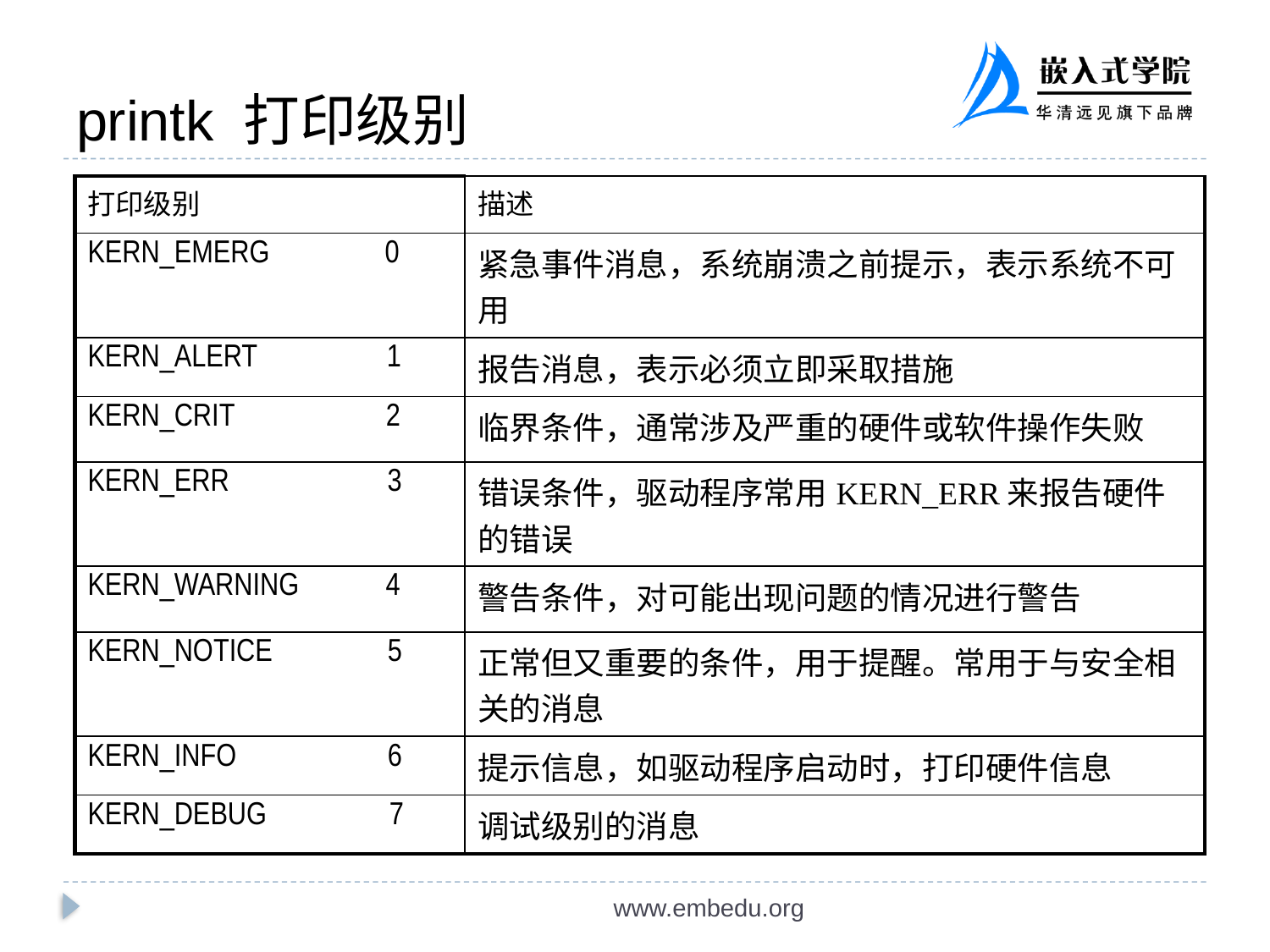

# printk 打印级别
| 打印级别 | 描述 |
| --- | --- |
| KERN\_EMERG 0 | 紧急事件消息，系统崩溃之前提示，表示系统不可用 |
| KERN\_ALERT 1 | 报告消息，表示必须立即采取措施 |
| KERN\_CRIT 2 | 临界条件，通常涉及严重的硬件或软件操作失败 |
| KERN\_ERR 3 | 错误条件，驱动程序常用KERN\_ERR来报告硬件的错误 |
| KERN\_WARNING 4 | 警告条件，对可能出现问题的情况进行警告 |
| KERN\_NOTICE 5 | 正常但又重要的条件，用于提醒。常用于与安全相关的消息 |
| KERN\_INFO 6 | 提示信息，如驱动程序启动时，打印硬件信息 |
| KERN\_DEBUG 7 | 调试级别的消息 |
www.embedu.org